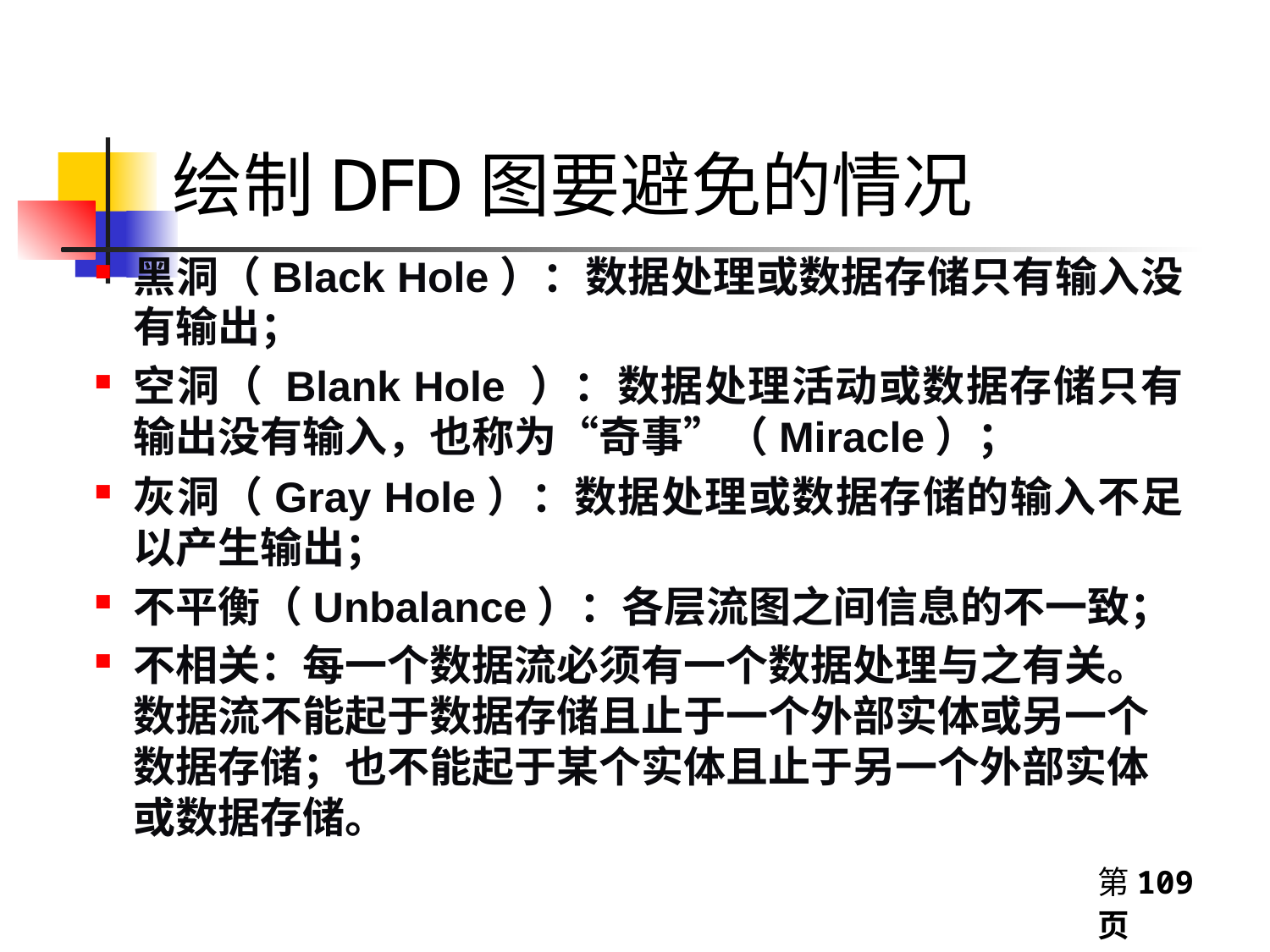

# 绘制DFD图要避免的情况
黑洞（Black Hole）：数据处理或数据存储只有输入没有输出；
空洞（ Blank Hole ）：数据处理活动或数据存储只有输出没有输入，也称为“奇事”（Miracle）；
灰洞（Gray Hole）：数据处理或数据存储的输入不足以产生输出；
不平衡（Unbalance）：各层流图之间信息的不一致；
不相关：每一个数据流必须有一个数据处理与之有关。数据流不能起于数据存储且止于一个外部实体或另一个数据存储；也不能起于某个实体且止于另一个外部实体或数据存储。